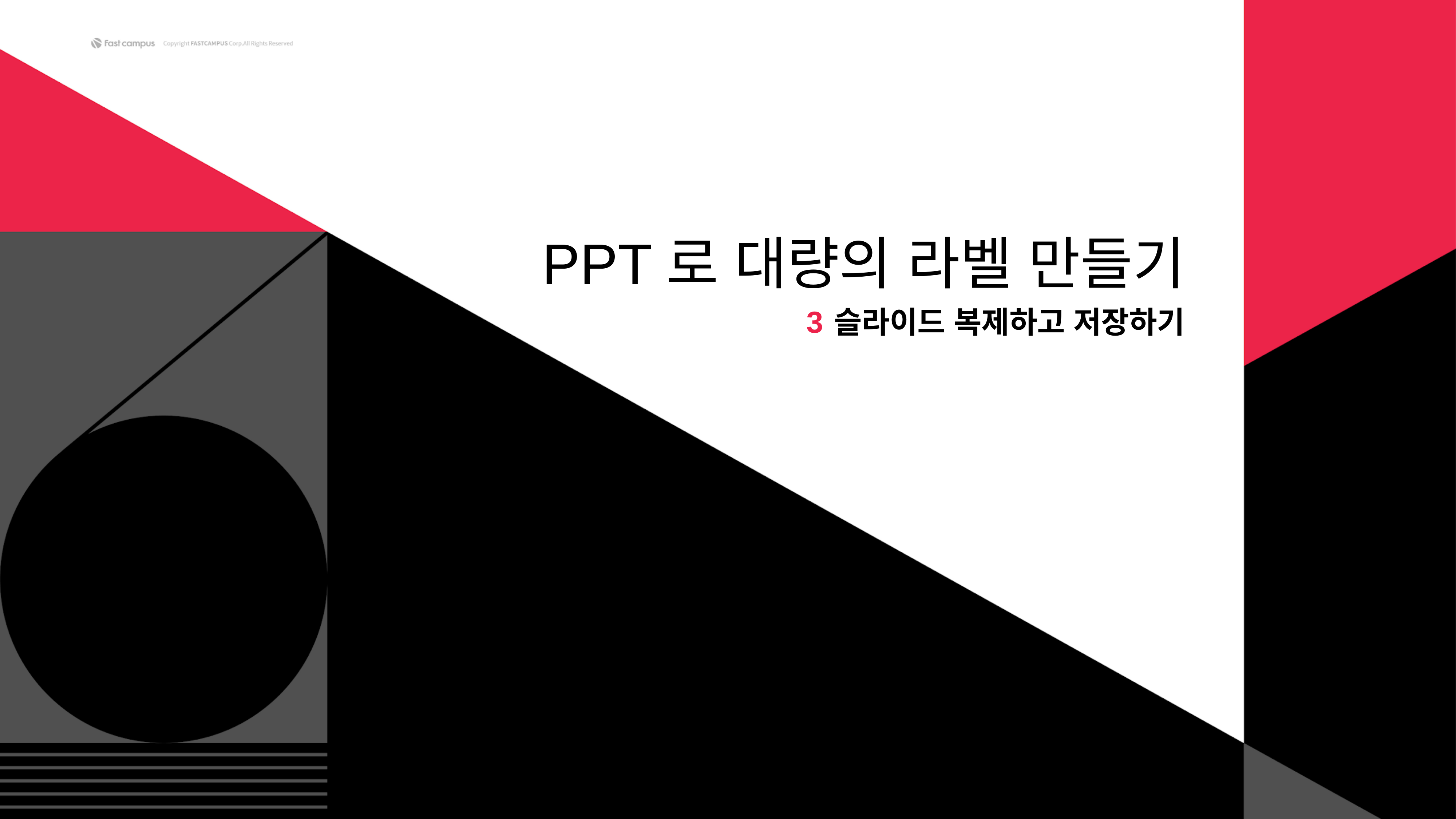

# PPT로 대량의 라벨 만들기
3
슬라이드 복제하고 저장하기